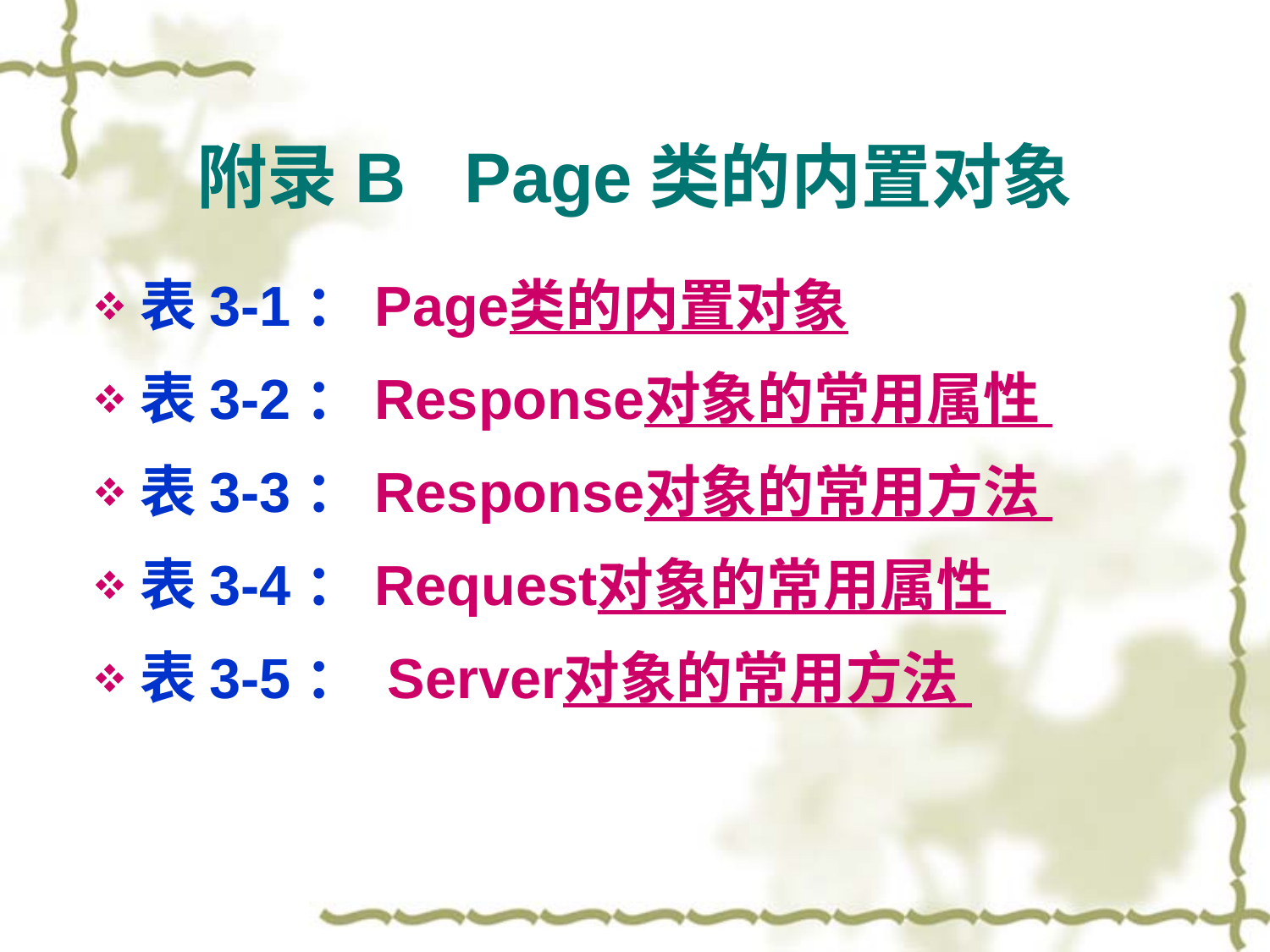

# 附录B   Page类的内置对象
表3-1：Page类的内置对象
表3-2：Response对象的常用属性
表3-3：Response对象的常用方法
表3-4：Request对象的常用属性
表3-5： Server对象的常用方法